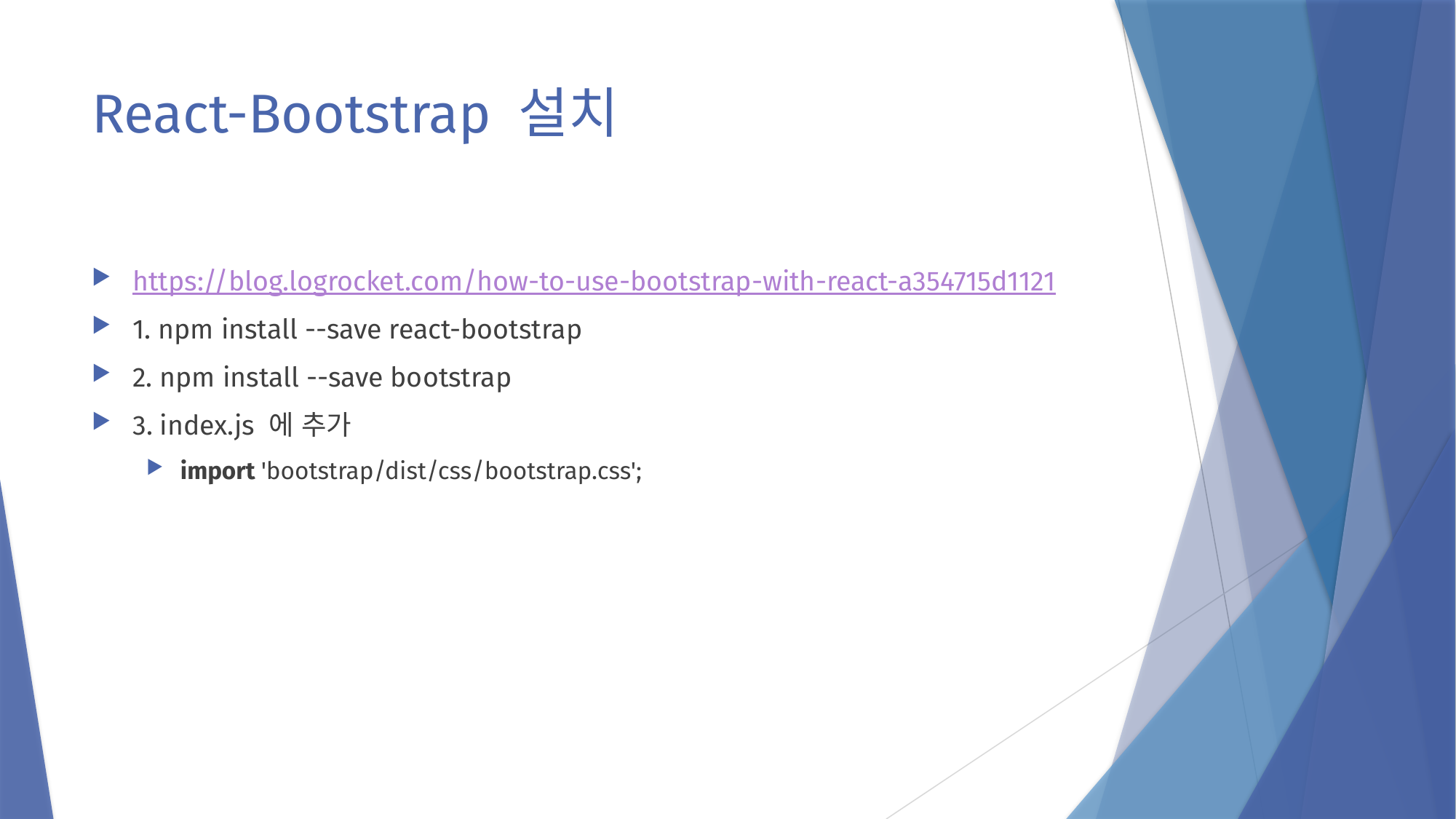

# React-Bootstrap 설치
https://blog.logrocket.com/how-to-use-bootstrap-with-react-a354715d1121
1. npm install --save react-bootstrap
2. npm install --save bootstrap
3. index.js 에 추가
import 'bootstrap/dist/css/bootstrap.css';